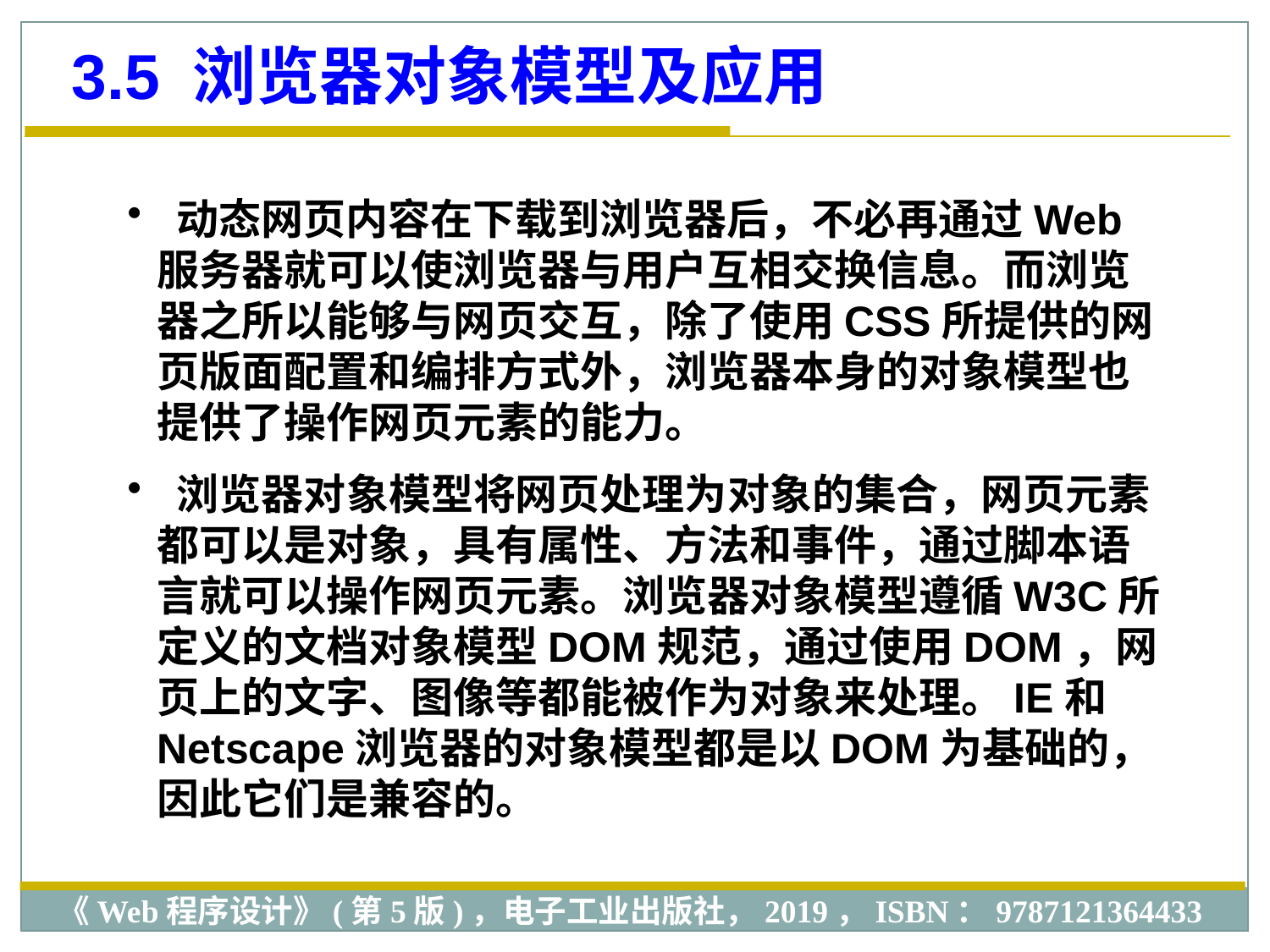

3.5 浏览器对象模型及应用
 动态网页内容在下载到浏览器后，不必再通过Web服务器就可以使浏览器与用户互相交换信息。而浏览器之所以能够与网页交互，除了使用CSS所提供的网页版面配置和编排方式外，浏览器本身的对象模型也提供了操作网页元素的能力。
 浏览器对象模型将网页处理为对象的集合，网页元素都可以是对象，具有属性、方法和事件，通过脚本语言就可以操作网页元素。浏览器对象模型遵循W3C所定义的文档对象模型DOM规范，通过使用DOM，网页上的文字、图像等都能被作为对象来处理。IE和Netscape浏览器的对象模型都是以DOM为基础的，因此它们是兼容的。